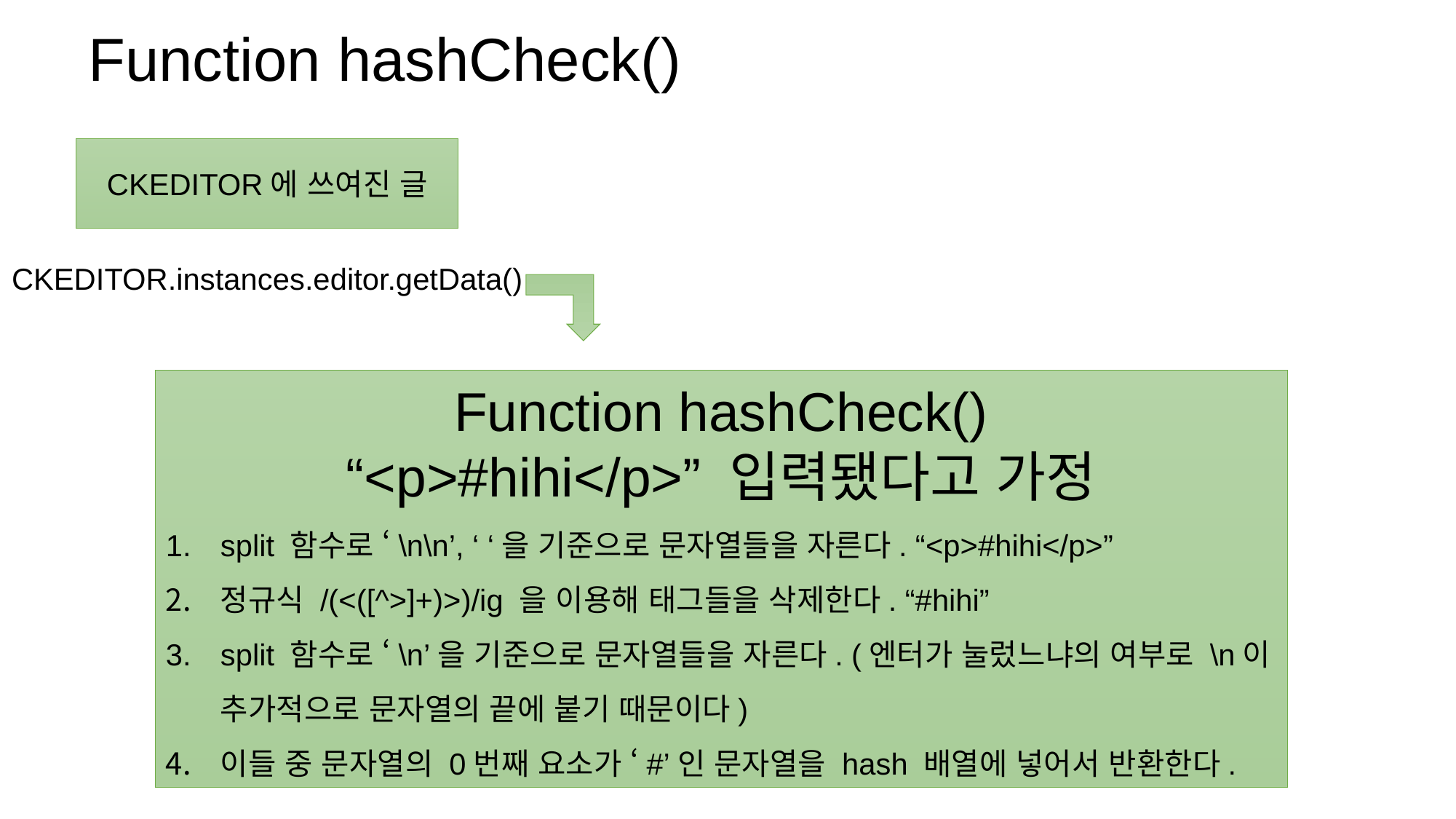

Function hashCheck()
CKEDITOR에 쓰여진 글
CKEDITOR.instances.editor.getData()

Function hashCheck()
“<p>#hihi</p>” 입력됐다고 가정
split 함수로 ‘\n\n’, ‘ ‘을 기준으로 문자열들을 자른다. “<p>#hihi</p>”
정규식 /(<([^>]+)>)/ig 을 이용해 태그들을 삭제한다. “#hihi”
split 함수로 ‘\n’을 기준으로 문자열들을 자른다. (엔터가 눌렀느냐의 여부로 \n이 추가적으로 문자열의 끝에 붙기 때문이다)
이들 중 문자열의 0번째 요소가 ‘#’인 문자열을 hash 배열에 넣어서 반환한다.